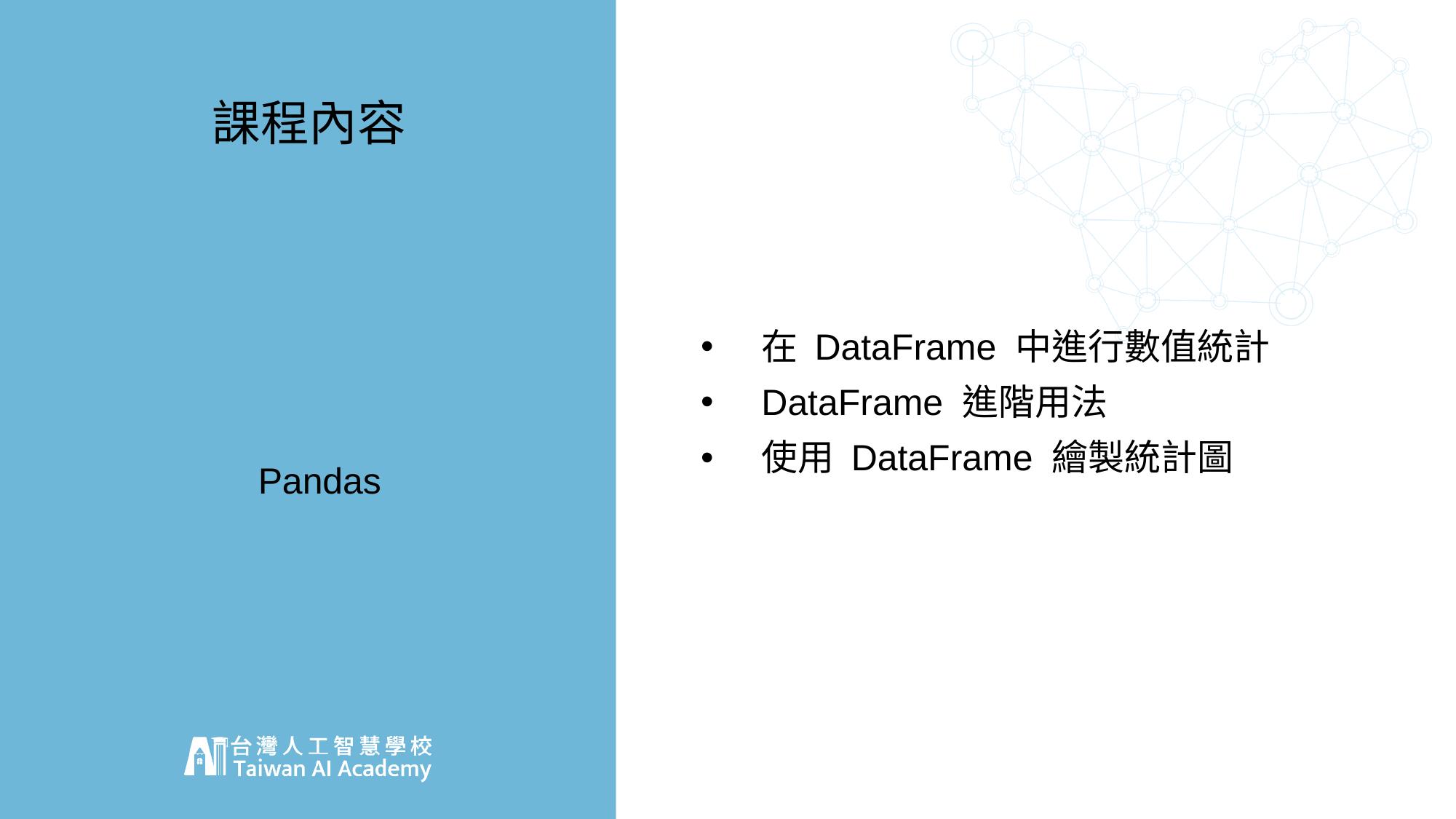

# 課程內容

在 DataFrame 中進行數值統計
DataFrame 進階用法
使用 DataFrame 繪製統計圖

Pandas